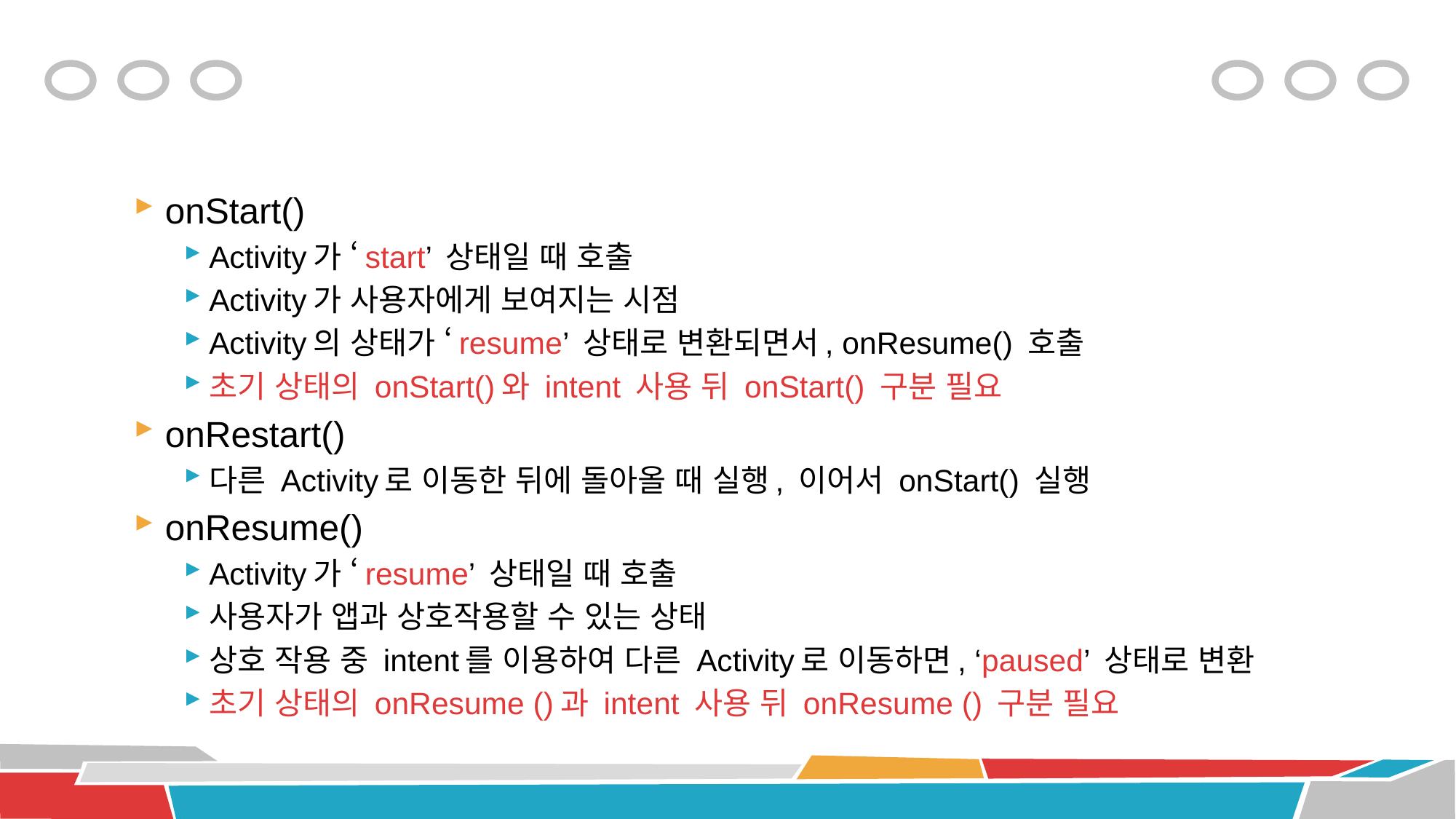

#
onStart()
Activity가 ‘start’ 상태일 때 호출
Activity가 사용자에게 보여지는 시점
Activity의 상태가 ‘resume’ 상태로 변환되면서, onResume() 호출
초기 상태의 onStart()와 intent 사용 뒤 onStart() 구분 필요
onRestart()
다른 Activity로 이동한 뒤에 돌아올 때 실행, 이어서 onStart() 실행
onResume()
Activity가 ‘resume’ 상태일 때 호출
사용자가 앱과 상호작용할 수 있는 상태
상호 작용 중 intent를 이용하여 다른 Activity로 이동하면, ‘paused’ 상태로 변환
초기 상태의 onResume ()과 intent 사용 뒤 onResume () 구분 필요